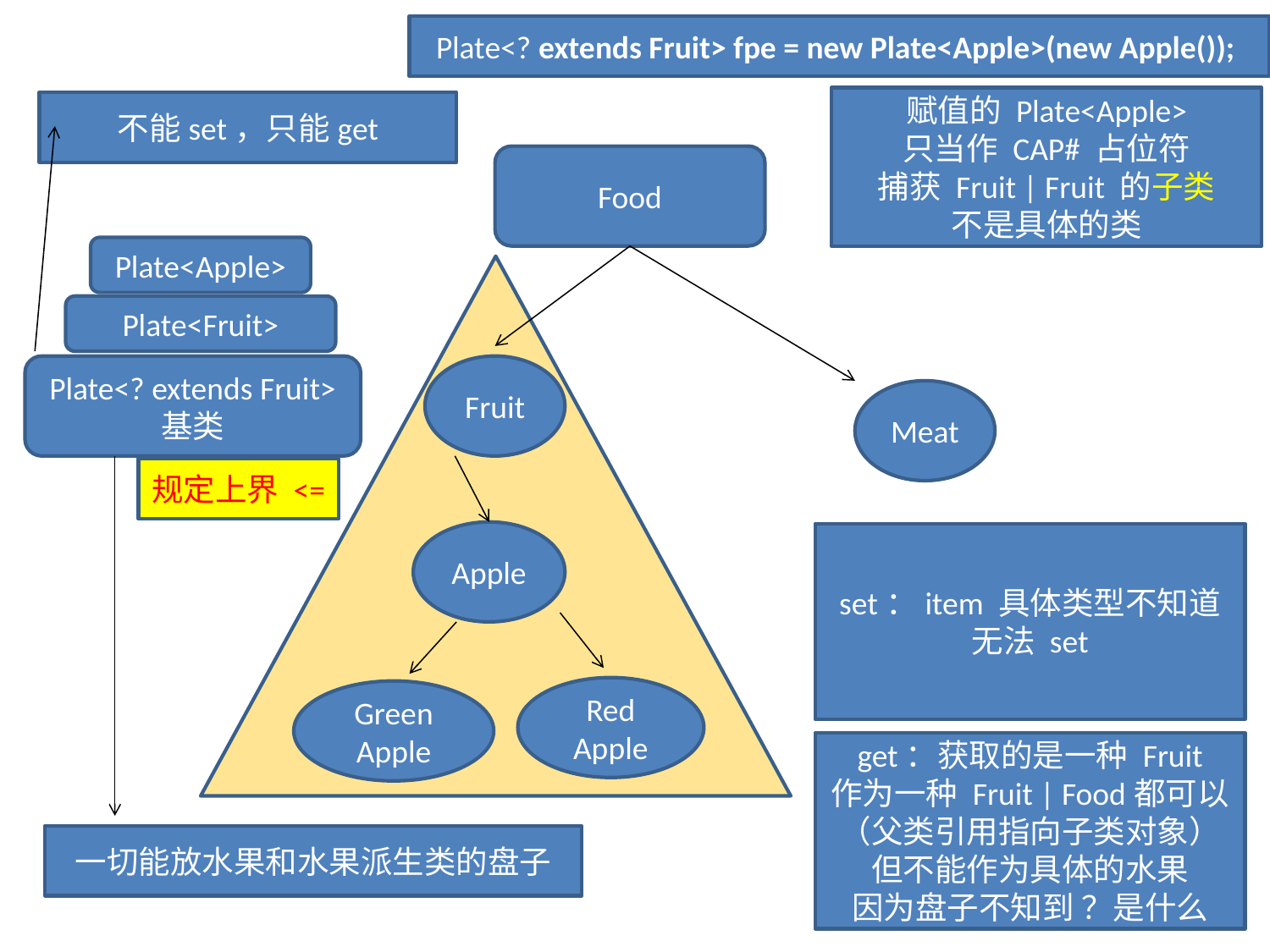

Plate<? extends Fruit> fpe = new Plate<Apple>(new Apple());
赋值的 Plate<Apple>
只当作 CAP# 占位符
捕获 Fruit | Fruit 的子类
不是具体的类
不能set，只能get
Food
Plate<Apple>

Plate<Fruit>
Plate<? extends Fruit>
基类
Fruit
Meat
规定上界 <=
Apple
set：item 具体类型不知道
无法 set
Red
Apple
Green
Apple
get：获取的是一种 Fruit
作为一种 Fruit | Food都可以
（父类引用指向子类对象）
但不能作为具体的水果
因为盘子不知到 ？是什么
一切能放水果和水果派生类的盘子